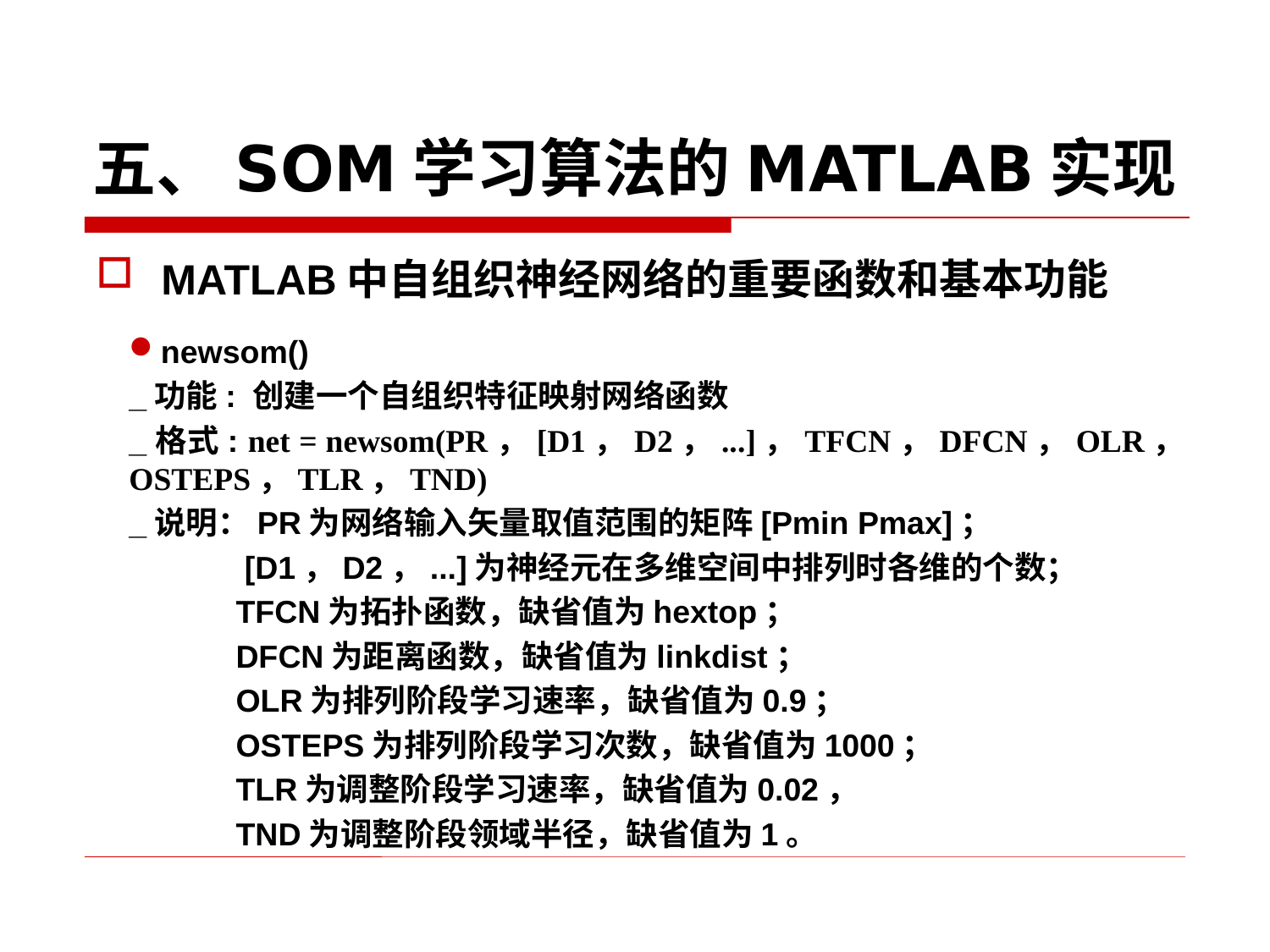

# 五、SOM学习算法的MATLAB实现

MATLAB中自组织神经网络的重要函数和基本功能

newsom()
_功能: 创建一个自组织特征映射网络函数
_格式: net = newsom(PR，[D1，D2，...]，TFCN，DFCN，OLR，OSTEPS，TLR，TND)
_说明：PR为网络输入矢量取值范围的矩阵[Pmin Pmax]；
             [D1，D2，...]为神经元在多维空间中排列时各维的个数；
            TFCN为拓扑函数，缺省值为hextop；
            DFCN为距离函数，缺省值为linkdist；
            OLR为排列阶段学习速率，缺省值为0.9；
            OSTEPS为排列阶段学习次数，缺省值为1000；
            TLR为调整阶段学习速率，缺省值为0.02，
            TND为调整阶段领域半径，缺省值为1。